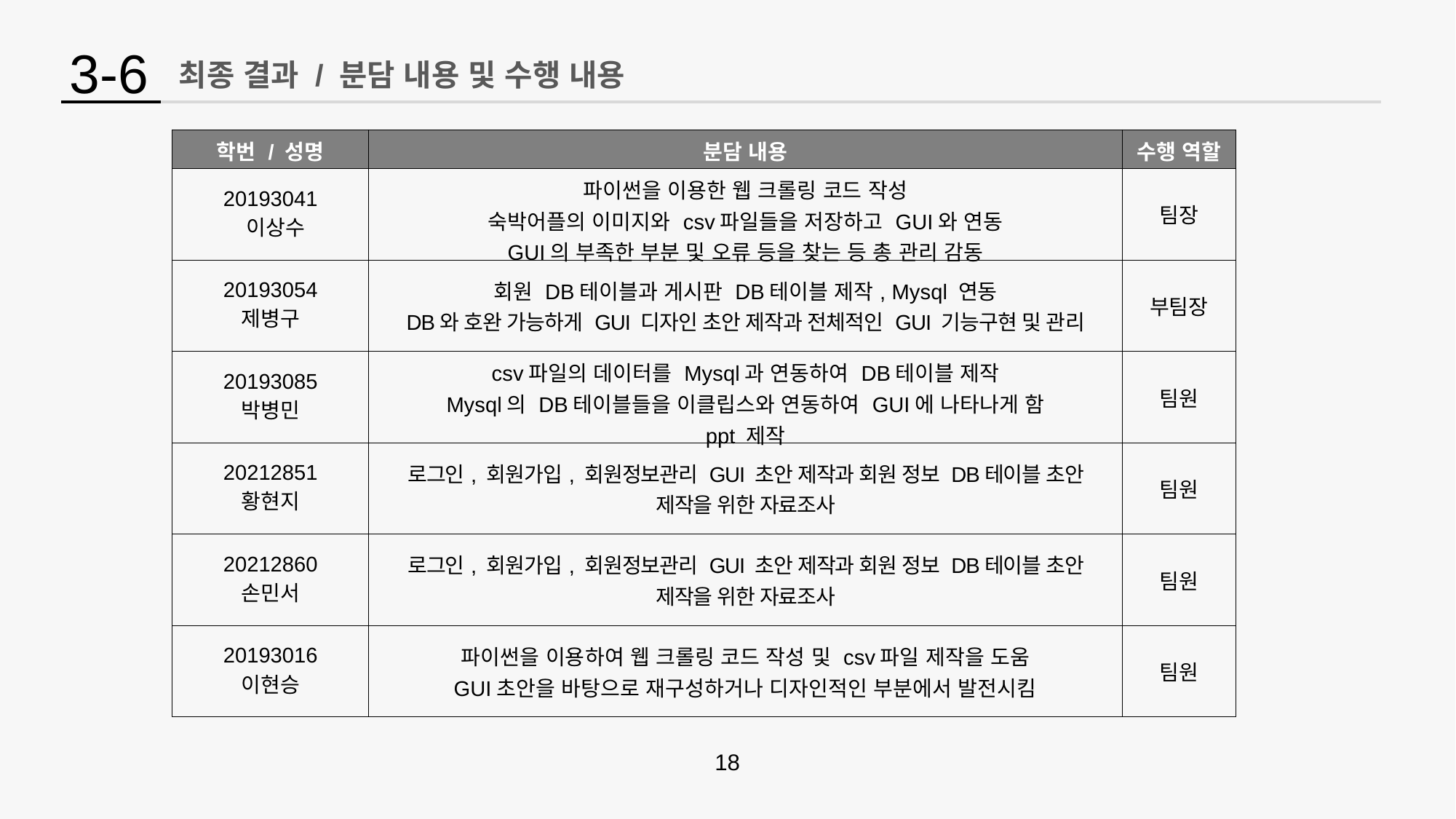

3-6
최종 결과 / 분담 내용 및 수행 내용
| 학번 / 성명 | 분담 내용 | 수행 역할 |
| --- | --- | --- |
| 20193041 이상수 | 파이썬을 이용한 웹 크롤링 코드 작성 숙박어플의 이미지와 csv파일들을 저장하고 GUI와 연동 GUI의 부족한 부분 및 오류 등을 찾는 등 총 관리 감동 | 팀장 |
| 20193054 제병구 | 회원 DB테이블과 게시판 DB테이블 제작, Mysql 연동 DB와 호완 가능하게 GUI 디자인 초안 제작과 전체적인 GUI 기능구현 및 관리 | 부팀장 |
| 20193085 박병민 | csv파일의 데이터를 Mysql과 연동하여 DB테이블 제작 Mysql의 DB테이블들을 이클립스와 연동하여 GUI에 나타나게 함 ppt 제작 | 팀원 |
| 20212851 황현지 | 로그인, 회원가입, 회원정보관리 GUI 초안 제작과 회원 정보 DB테이블 초안 제작을 위한 자료조사 | 팀원 |
| 20212860 손민서 | 로그인, 회원가입, 회원정보관리 GUI 초안 제작과 회원 정보 DB테이블 초안 제작을 위한 자료조사 | 팀원 |
| 20193016 이현승 | 파이썬을 이용하여 웹 크롤링 코드 작성 및 csv파일 제작을 도움 GUI초안을 바탕으로 재구성하거나 디자인적인 부분에서 발전시킴 | 팀원 |
18